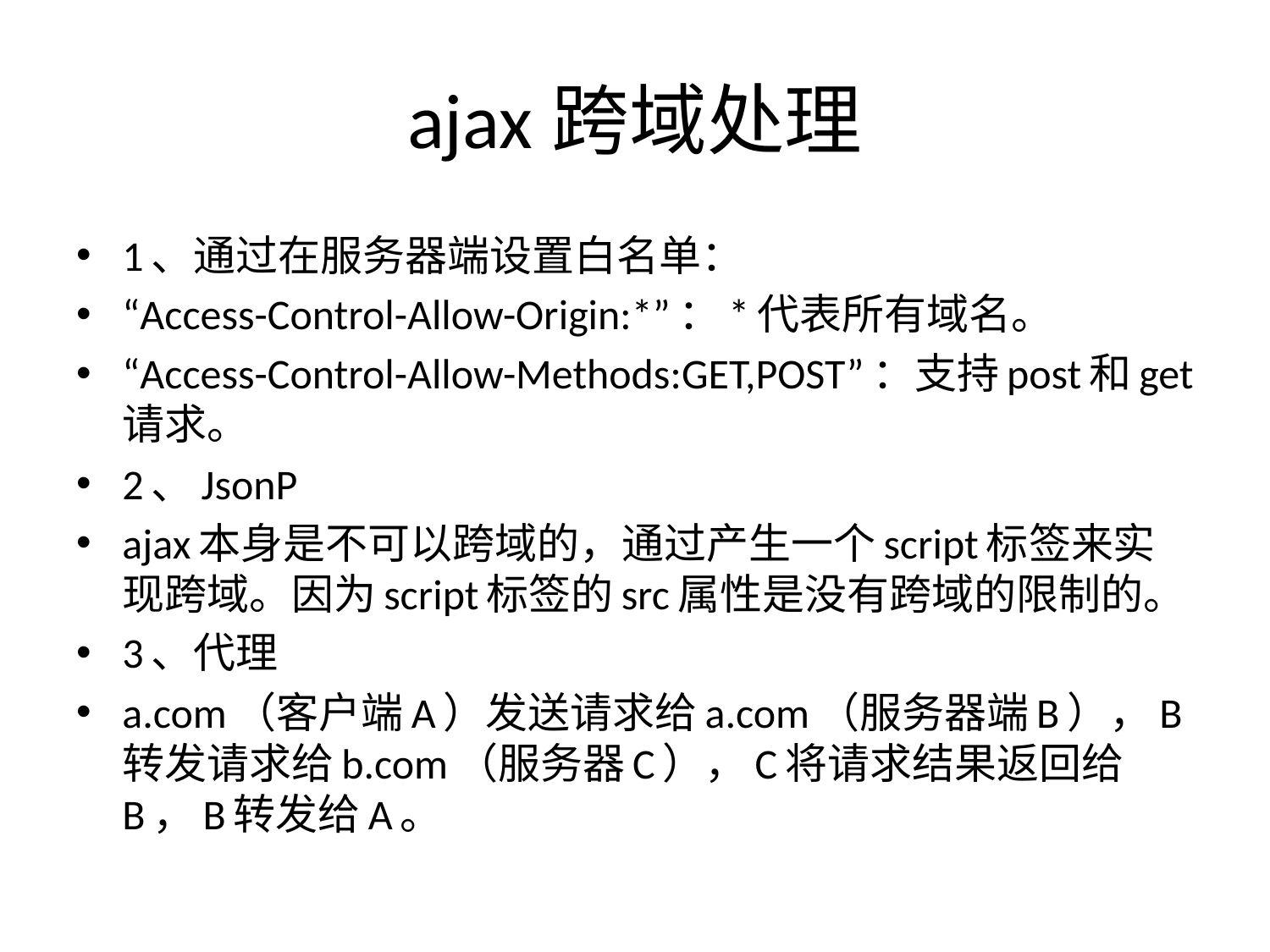

# ajax跨域处理
1、通过在服务器端设置白名单：
“Access-Control-Allow-Origin:*”：*代表所有域名。
“Access-Control-Allow-Methods:GET,POST”：支持post和get请求。
2、JsonP
ajax本身是不可以跨域的，通过产生一个script标签来实现跨域。因为script标签的src属性是没有跨域的限制的。
3、代理
a.com（客户端A）发送请求给a.com（服务器端B），B转发请求给b.com（服务器C），C将请求结果返回给B，B转发给A。